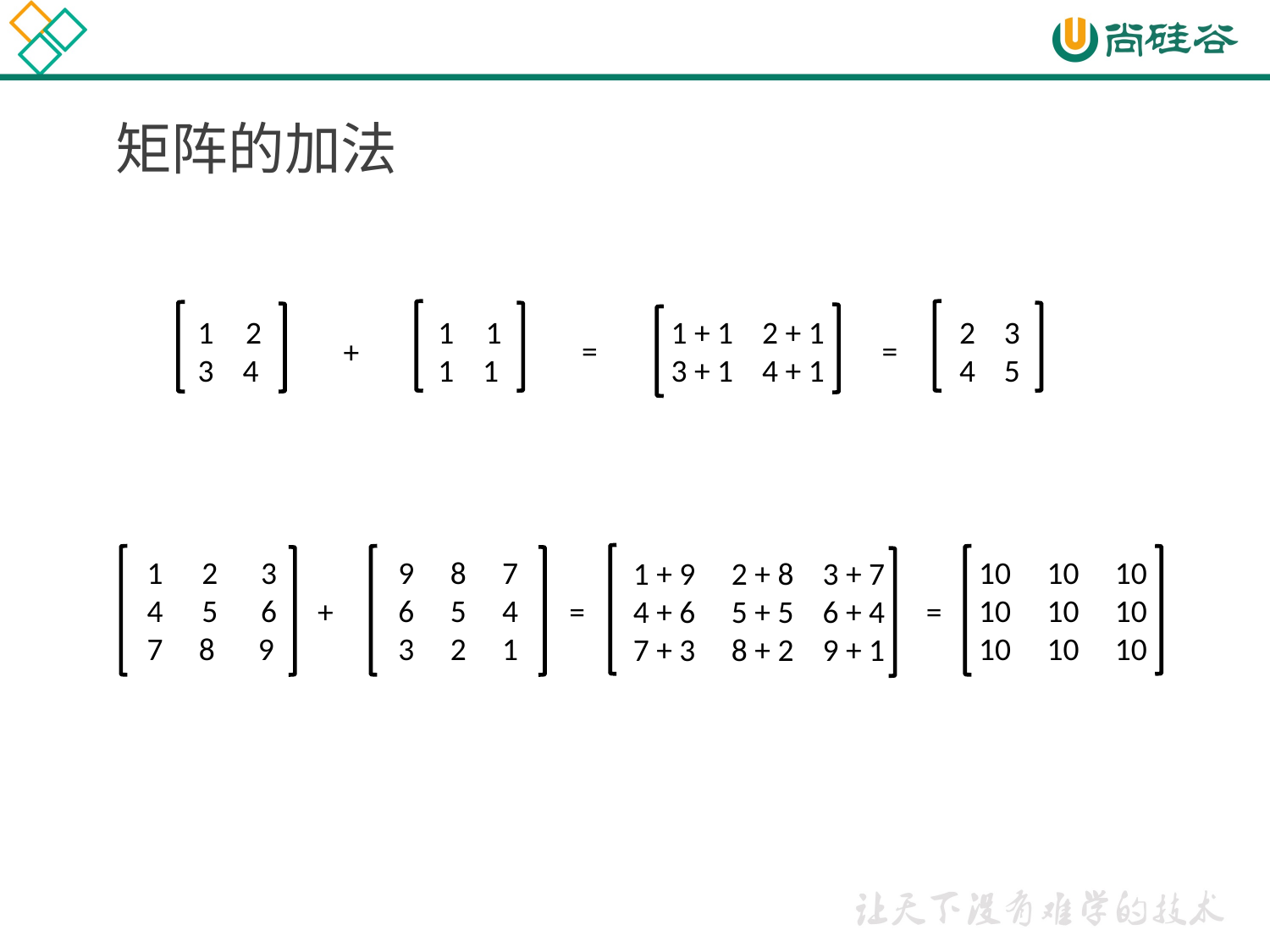

# 矩阵的加法

1 + 1    2 + 1
3 + 1    4 + 1
2    3
4    5
1
1    1
2
3    4

=
=
+

 2      3
 5      6
7     8      9
9     8     7
6     5     4
3     2     1
10     10     10
10     10     10
10     10     10

1 + 9     2 + 8    3 + 7
4 + 6     5 + 5    6 + 4
7 + 3     8 + 2    9 + 1

+
=
=